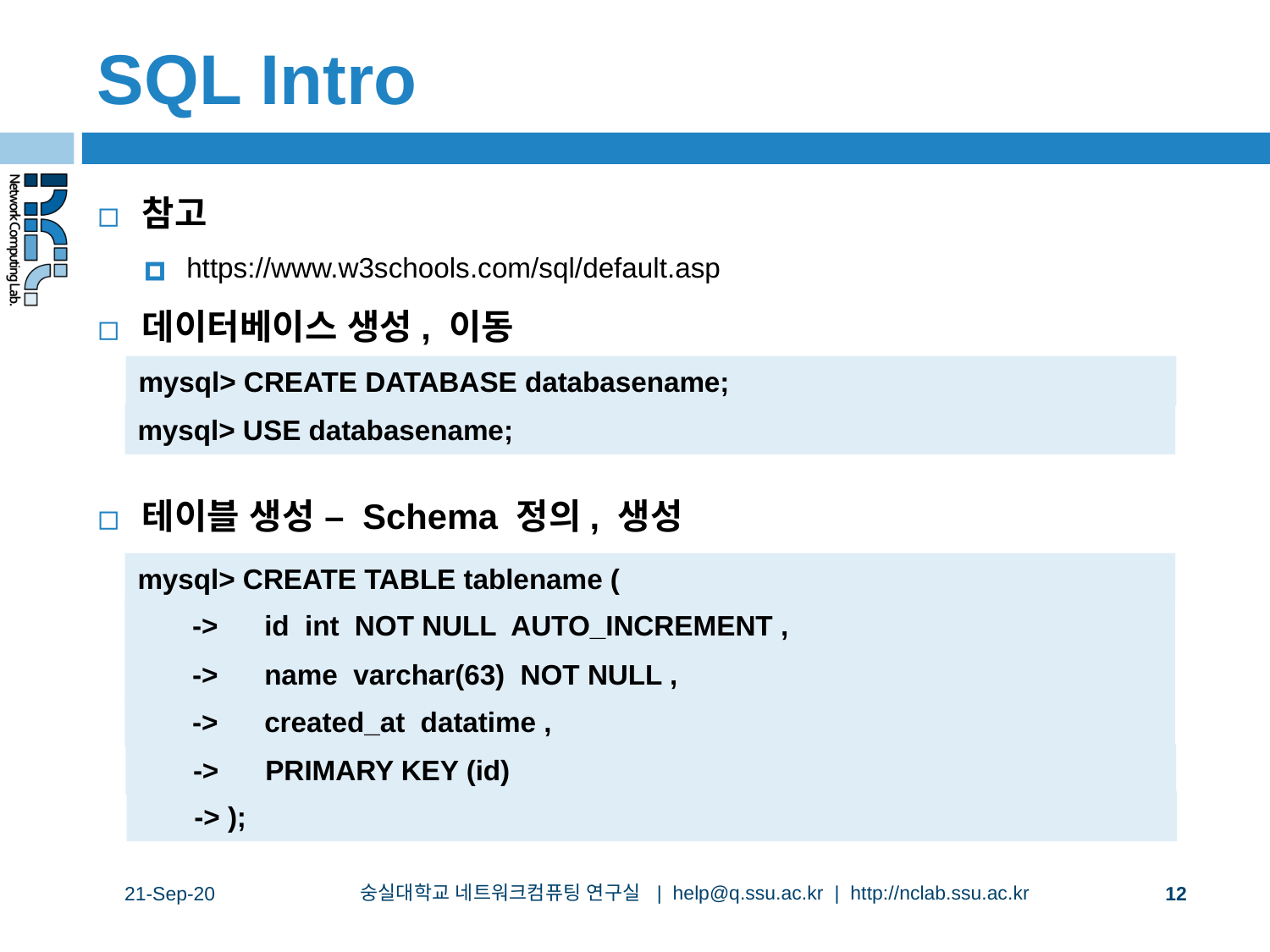

# SQL Intro
참고
https://www.w3schools.com/sql/default.asp
데이터베이스 생성, 이동

테이블 생성 – Schema 정의, 생성

mysql> CREATE DATABASE databasename;
mysql> USE databasename;
mysql> CREATE TABLE tablename (
       -> 	id  int  NOT NULL  AUTO_INCREMENT ,
       -> 	name  varchar(63)  NOT NULL ,
       -> 	created_at  datatime ,
       -> 	PRIMARY KEY (id)
       -> );
숭실대학교 네트워크컴퓨팅 연구실  |  help@q.ssu.ac.kr  |  http://nclab.ssu.ac.kr
21-Sep-20
12